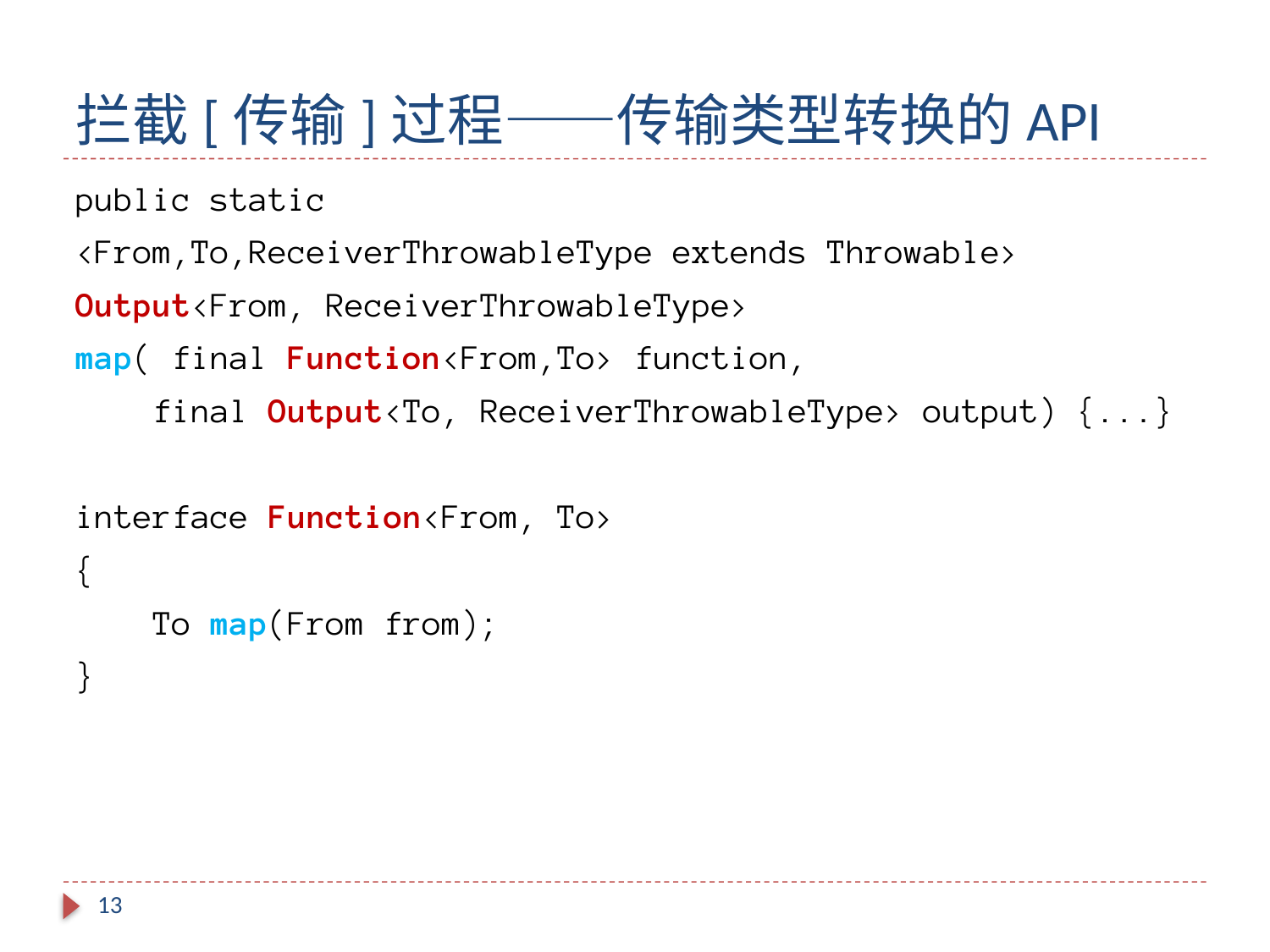

# 拦截[传输]过程——传输类型转换的API
public static
<From,To,ReceiverThrowableType extends Throwable>
Output<From, ReceiverThrowableType>
map( final Function<From,To> function,
    final Output<To, ReceiverThrowableType> output) {...}

interface Function<From, To>
{
    To map(From from);
}

13